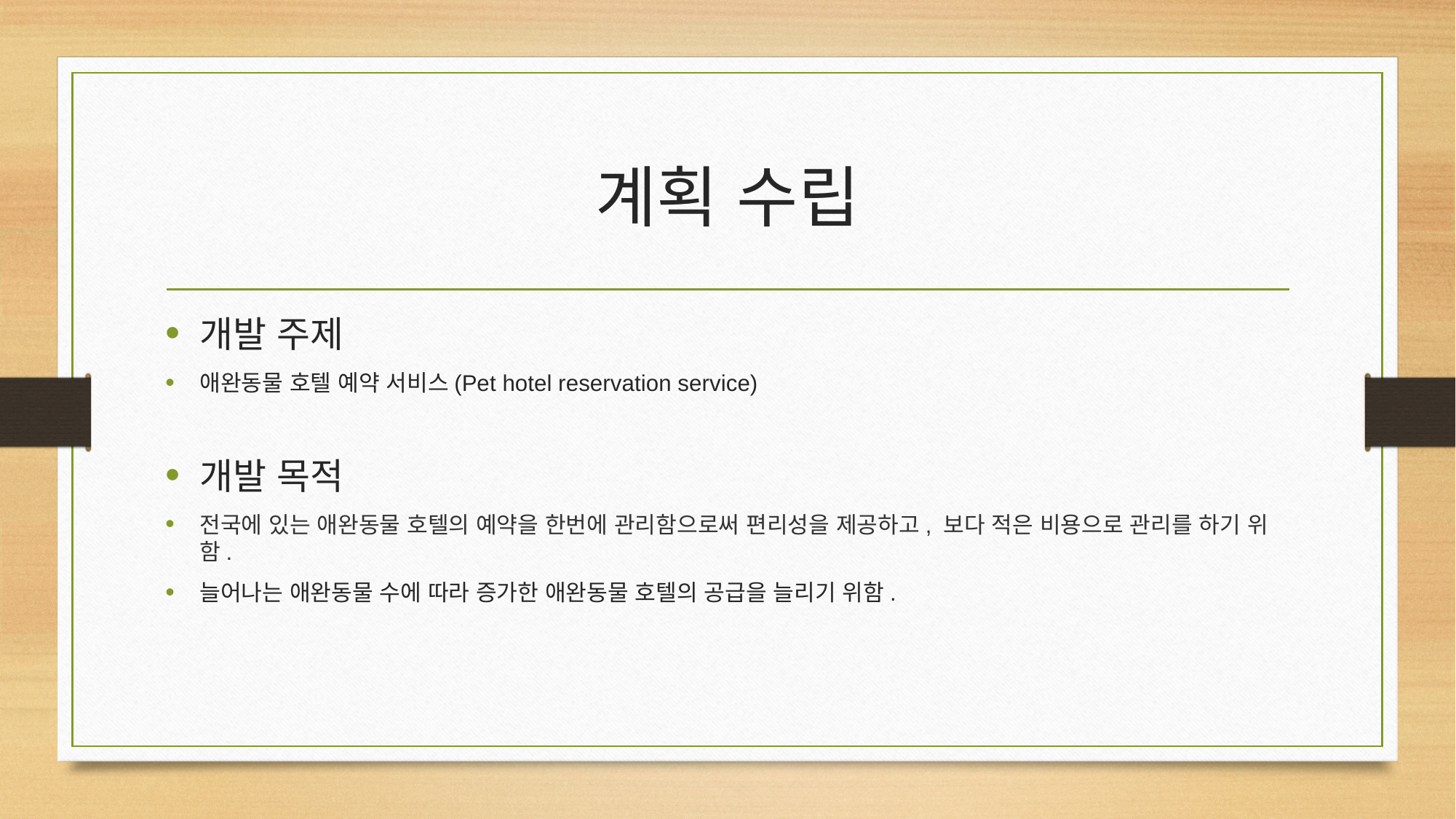

# 계획 수립
개발 주제
애완동물 호텔 예약 서비스(Pet hotel reservation service)

개발 목적
전국에 있는 애완동물 호텔의 예약을 한번에 관리함으로써 편리성을 제공하고, 보다 적은 비용으로 관리를 하기 위함.
늘어나는 애완동물 수에 따라 증가한 애완동물 호텔의 공급을 늘리기 위함.